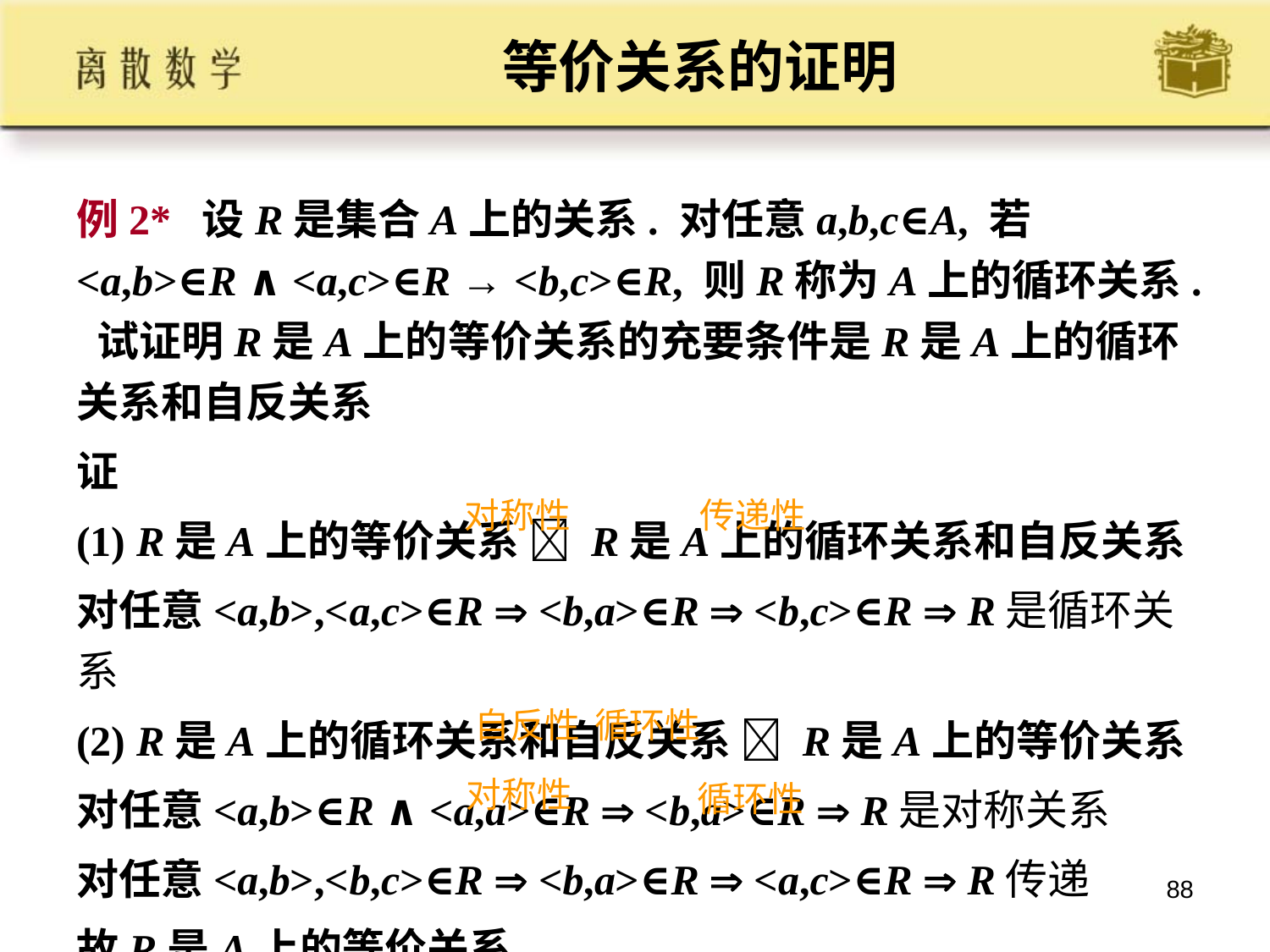

# 等价关系的证明
例2*  设R是集合A上的关系. 对任意a,b,c∈A, 若<a,b>∈R ∧ <a,c>∈R → <b,c>∈R, 则R称为A上的循环关系. 试证明R是A上的等价关系的充要条件是R是A上的循环关系和自反关系
证
(1) R是A上的等价关系 ⇒ R是A上的循环关系和自反关系
对任意<a,b>,<a,c>∈R ⇒ <b,a>∈R ⇒ <b,c>∈R ⇒ R是循环关系
(2) R是A上的循环关系和自反关系 ⇒ R是A上的等价关系
对任意<a,b>∈R ∧ <a,a>∈R ⇒ <b,a>∈R ⇒ R是对称关系
对任意<a,b>,<b,c>∈R ⇒ <b,a>∈R ⇒ <a,c>∈R ⇒ R传递
故R是A上的等价关系
对称性
传递性
自反性
循环性
对称性
循环性
88